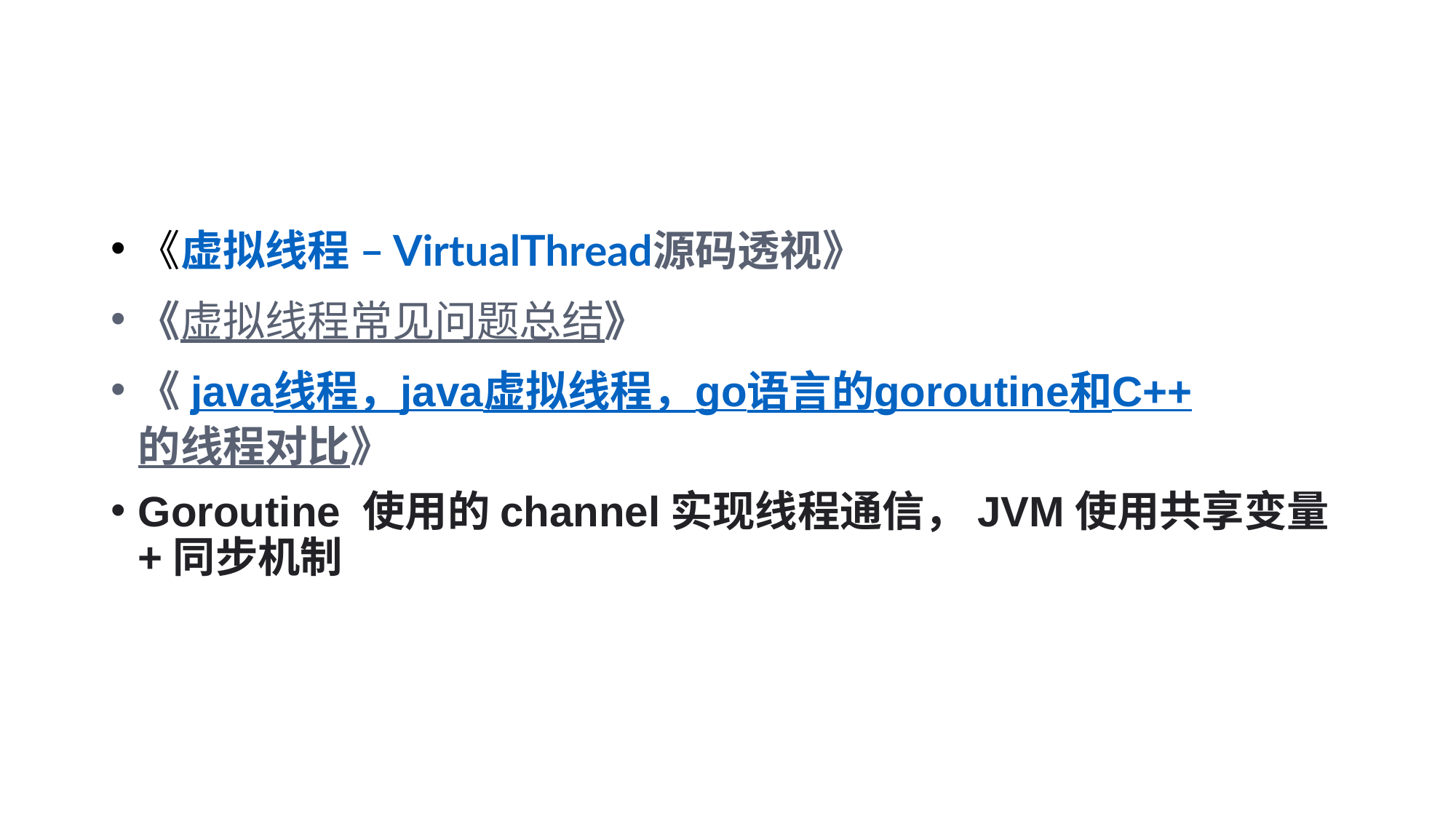

#
《虚拟线程 – VirtualThread源码透视》
《虚拟线程常见问题总结》
《java线程，java虚拟线程，go语言的goroutine和C++的线程对比》
Goroutine 使用的channel实现线程通信，JVM使用共享变量+同步机制